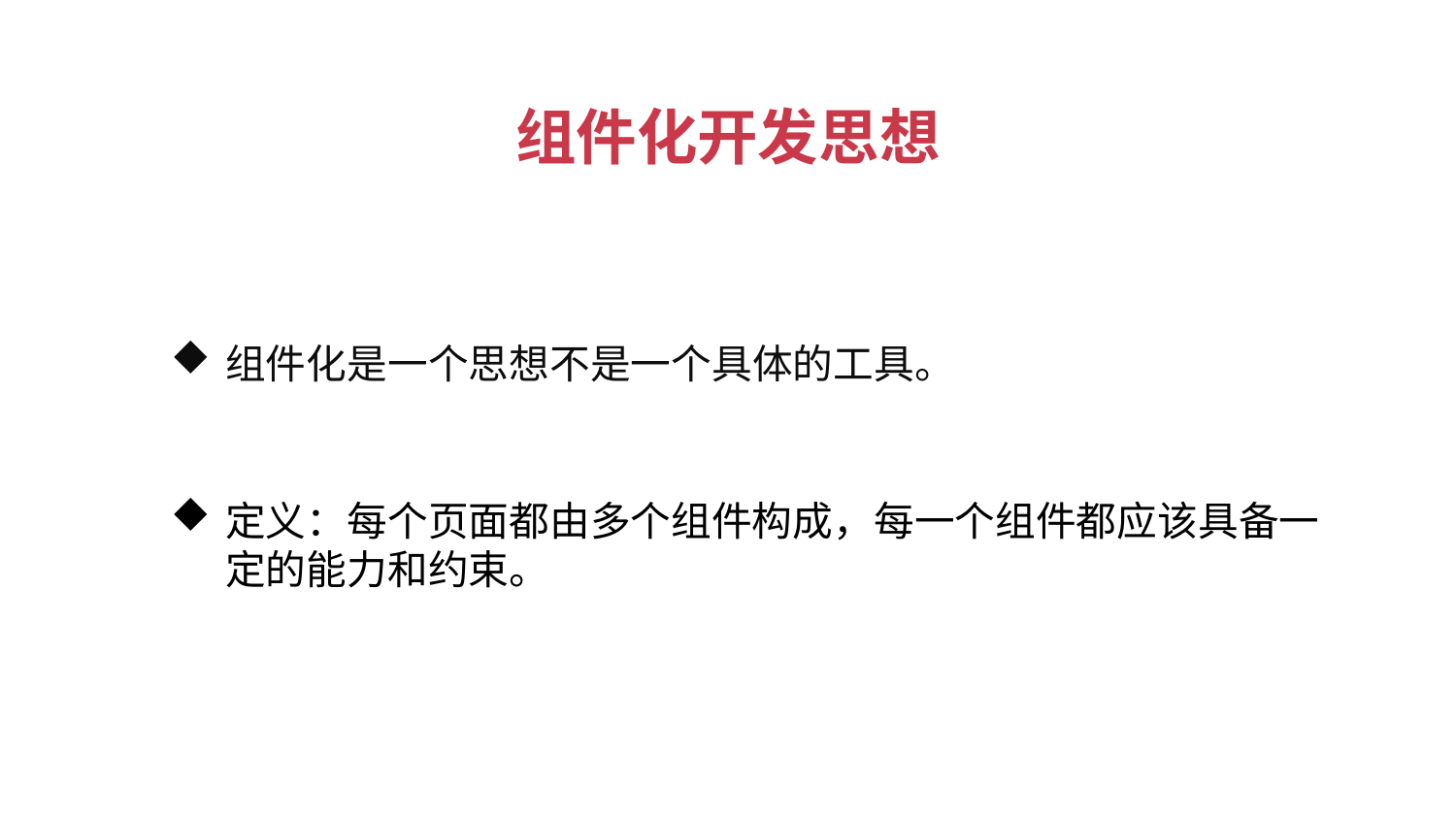

组件化开发思想
组件化是一个思想不是一个具体的工具。
定义：每个页面都由多个组件构成，每一个组件都应该具备一定的能力和约束。